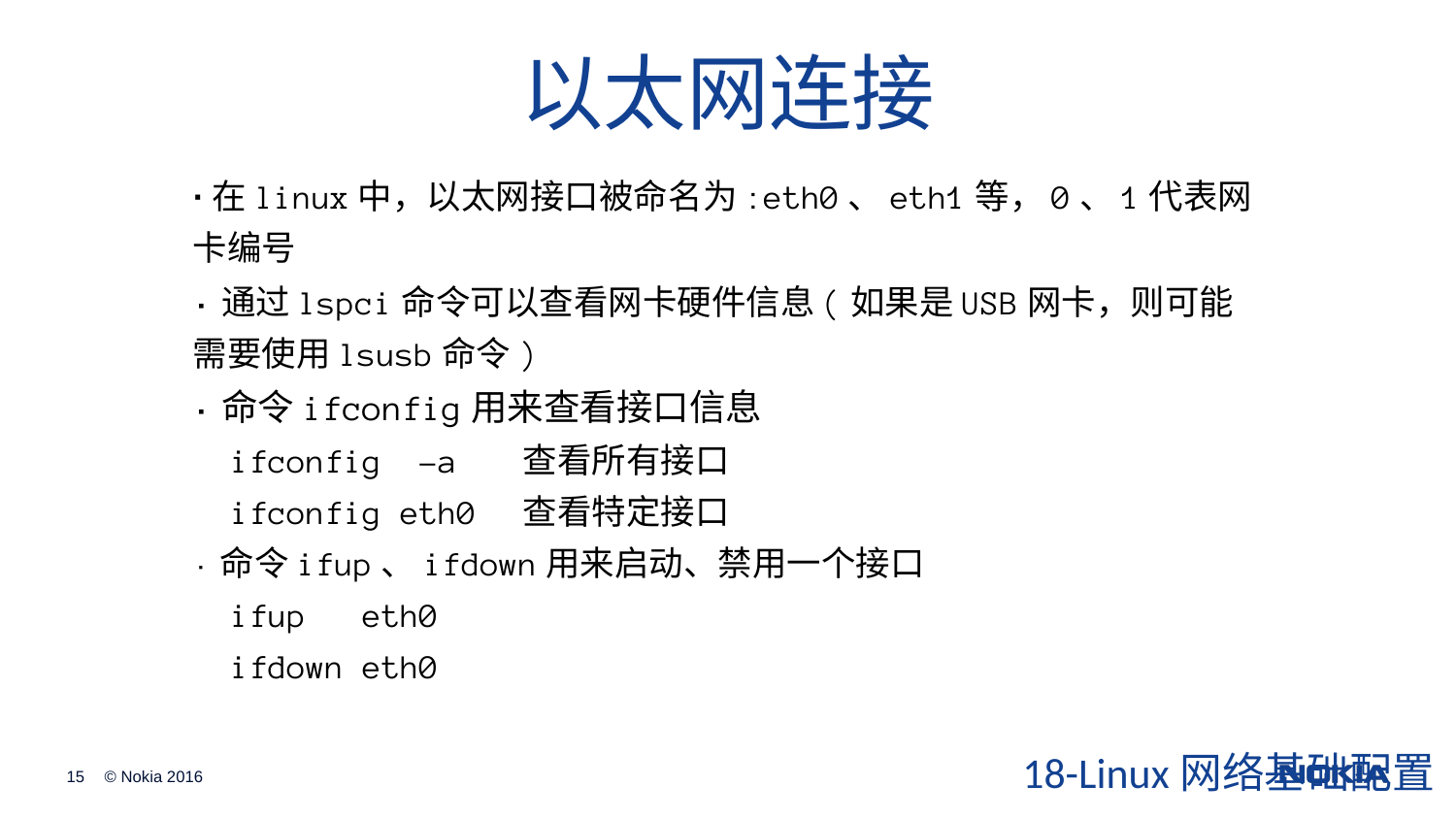

# 以太网连接
·在linux中，以太网接口被命名为:eth0、eth1等，0、1代表网卡编号
·通过lspci命令可以查看网卡硬件信息(如果是USB网卡，则可能需要使用lsusb命令)
·命令ifconfig用来查看接口信息
  ifconfig  -a   查看所有接口
  ifconfig eth0  查看特定接口
·命令ifup、ifdown用来启动、禁用一个接口
  ifup   eth0
  ifdown eth0

18-Linux网络基础配置